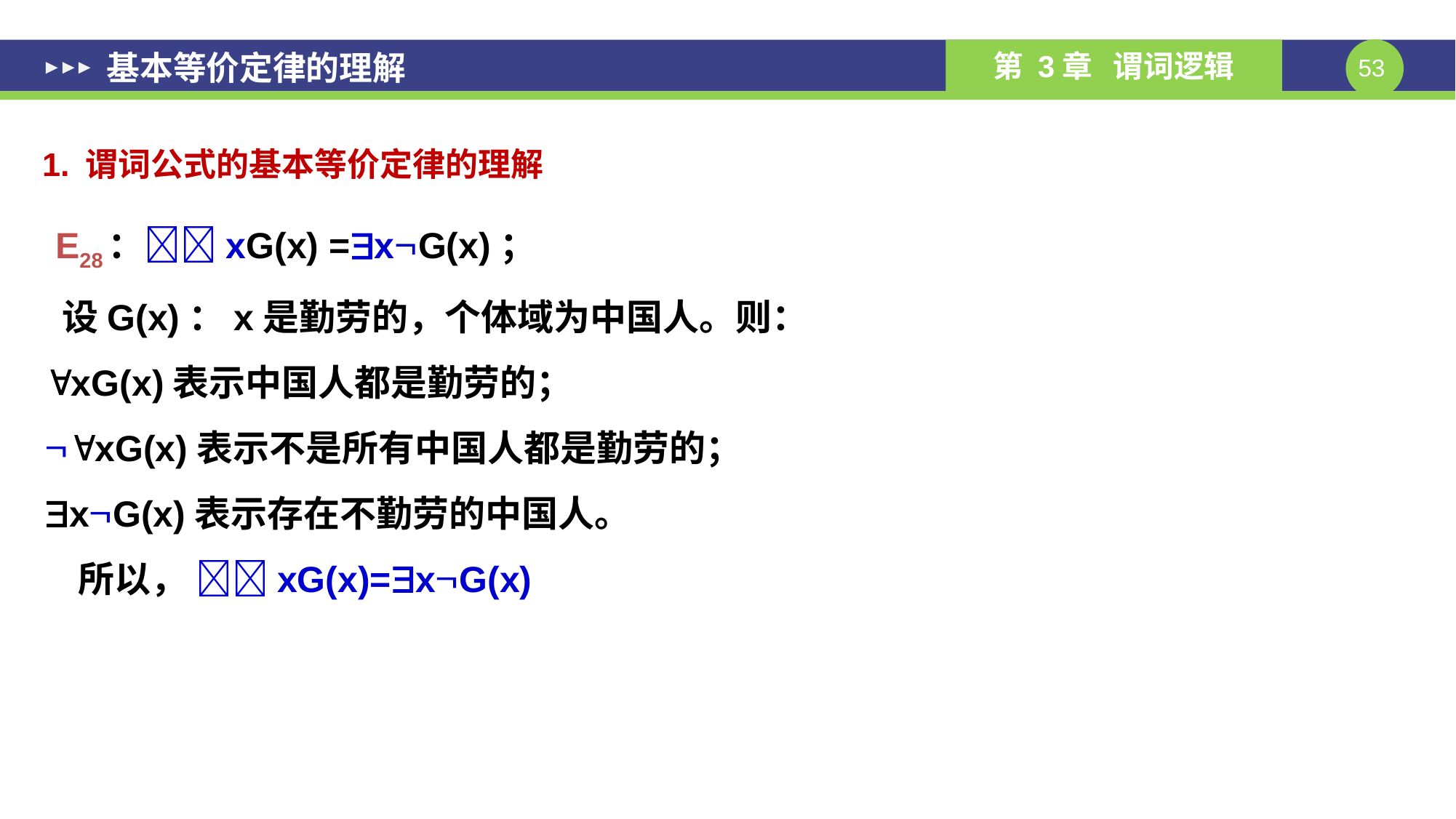

基本等价定律的理解
1. 谓词公式的基本等价定律的理解

 E28：¬∀xG(x) =∃x¬G(x)；
 设G(x)：x是勤劳的，个体域为中国人。则：
∀xG(x)表示中国人都是勤劳的；
¬∀xG(x)表示不是所有中国人都是勤劳的；
∃x¬G(x)表示存在不勤劳的中国人。
   所以， ¬∀xG(x)=∃x¬G(x)